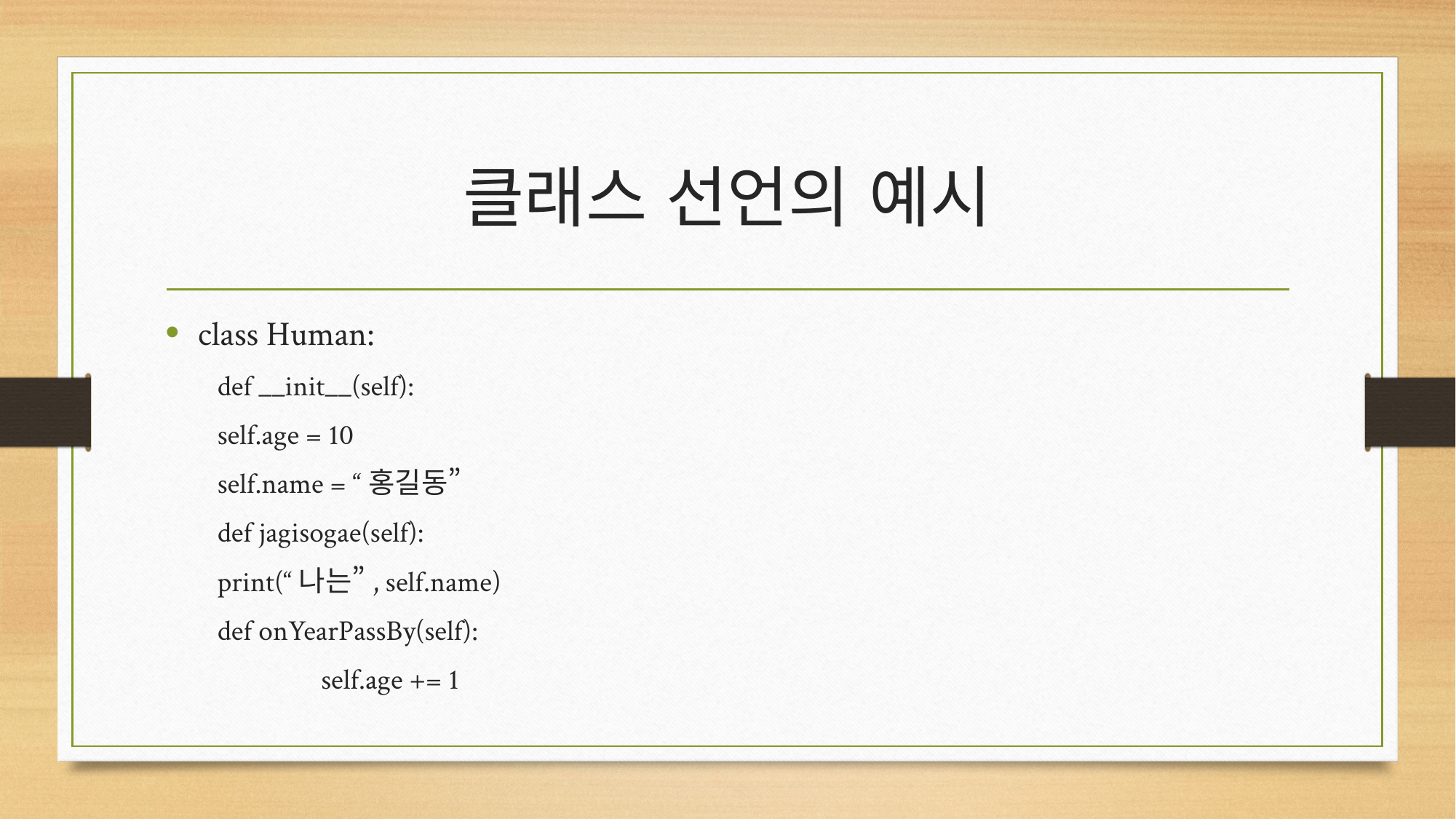

# 클래스 선언의 예시
class Human:
def __init__(self):
	self.age = 10
	self.name = “홍길동”
def jagisogae(self):
	print(“나는”, self.name)
def onYearPassBy(self):
 	self.age += 1